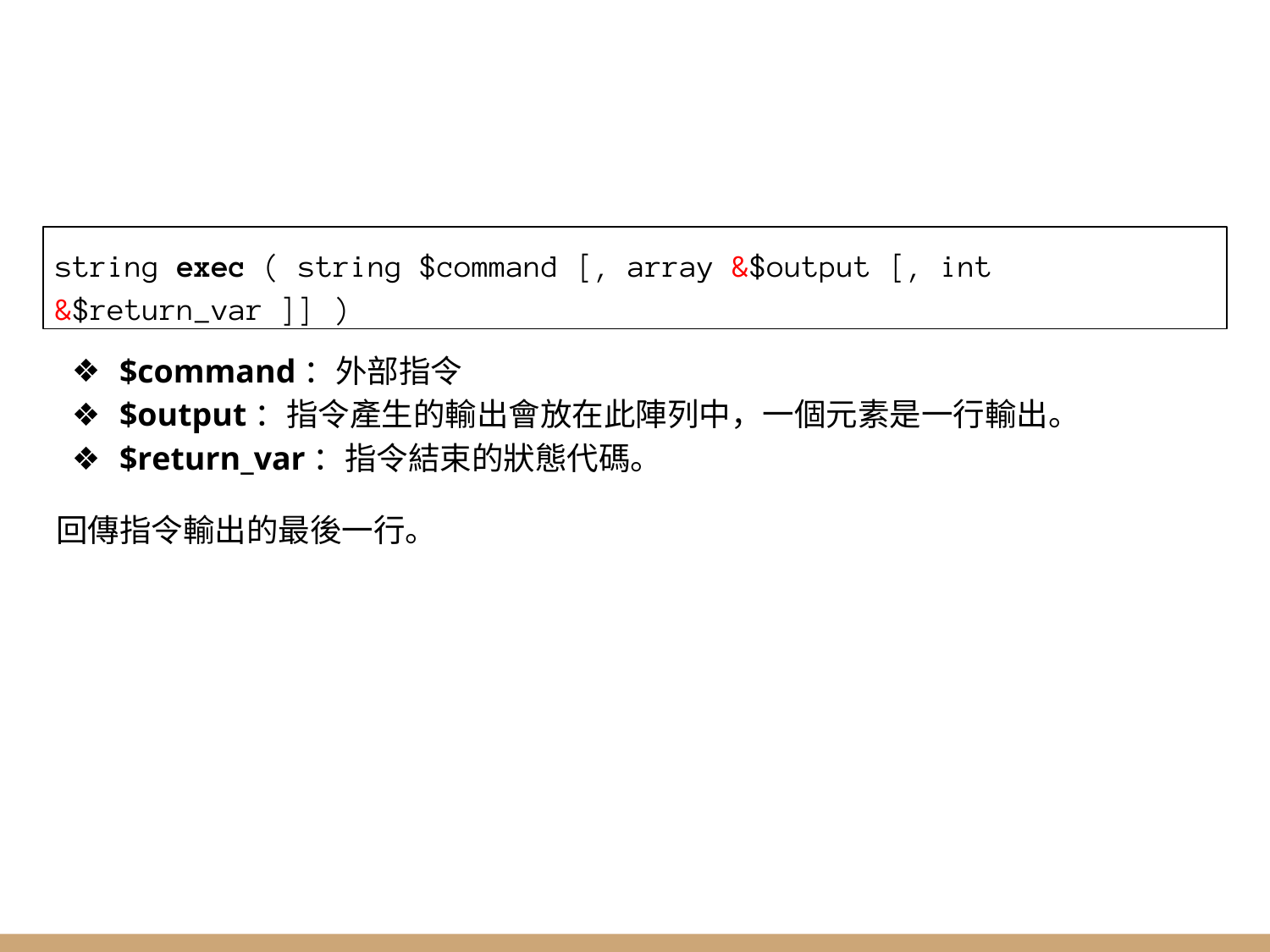

#
string exec ( string $command [, array &$output [, int &$return_var ]] )
$command：外部指令
$output：指令產生的輸出會放在此陣列中，一個元素是一行輸出。
$return_var：指令結束的狀態代碼。
回傳指令輸出的最後一行。